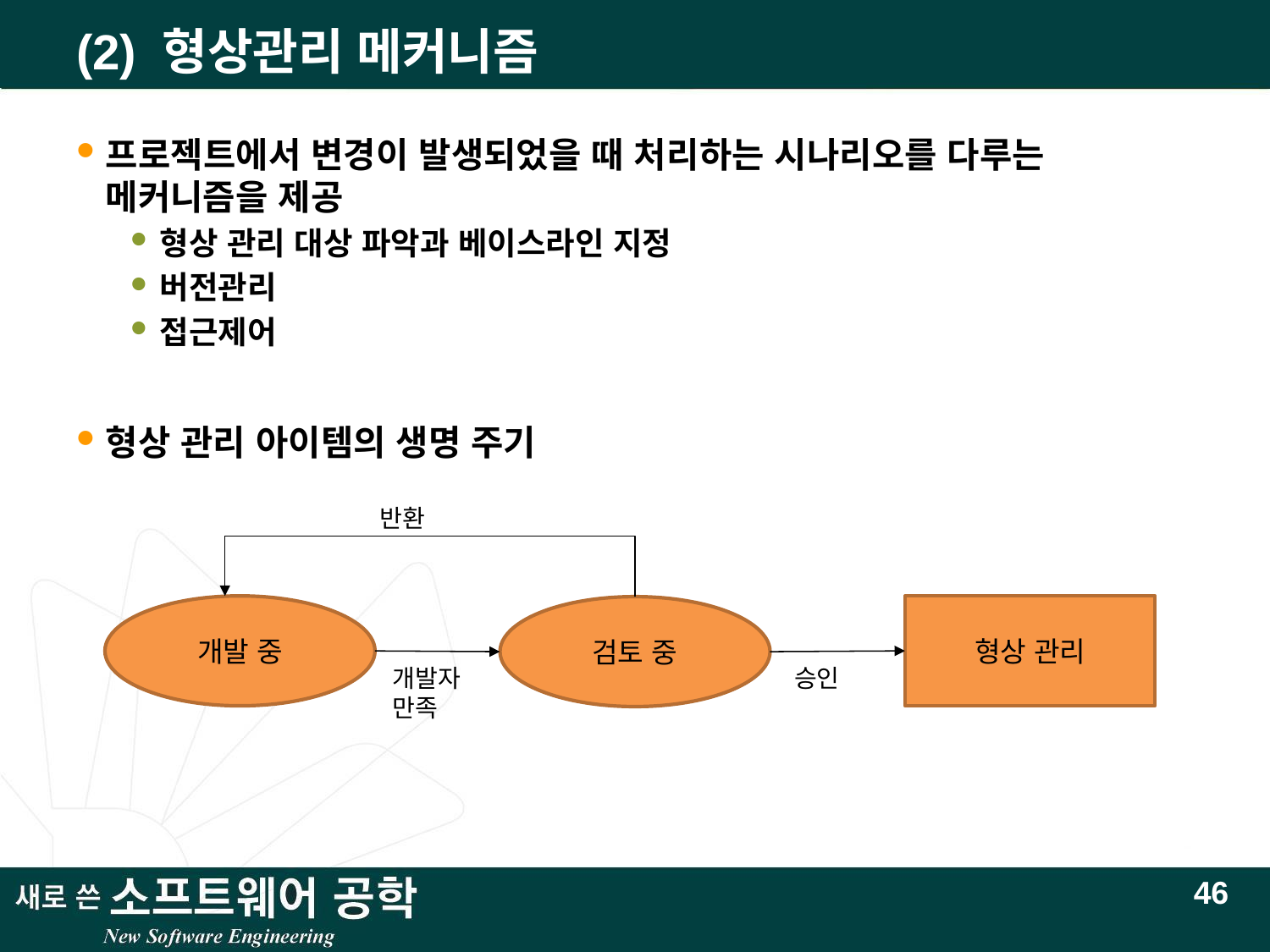

# (2) 형상관리 메커니즘
프로젝트에서 변경이 발생되었을 때 처리하는 시나리오를 다루는 메커니즘을 제공
형상 관리 대상 파악과 베이스라인 지정
버전관리
접근제어

형상 관리 아이템의 생명 주기
반환
개발 중
형상 관리
검토 중
개발자 만족
승인